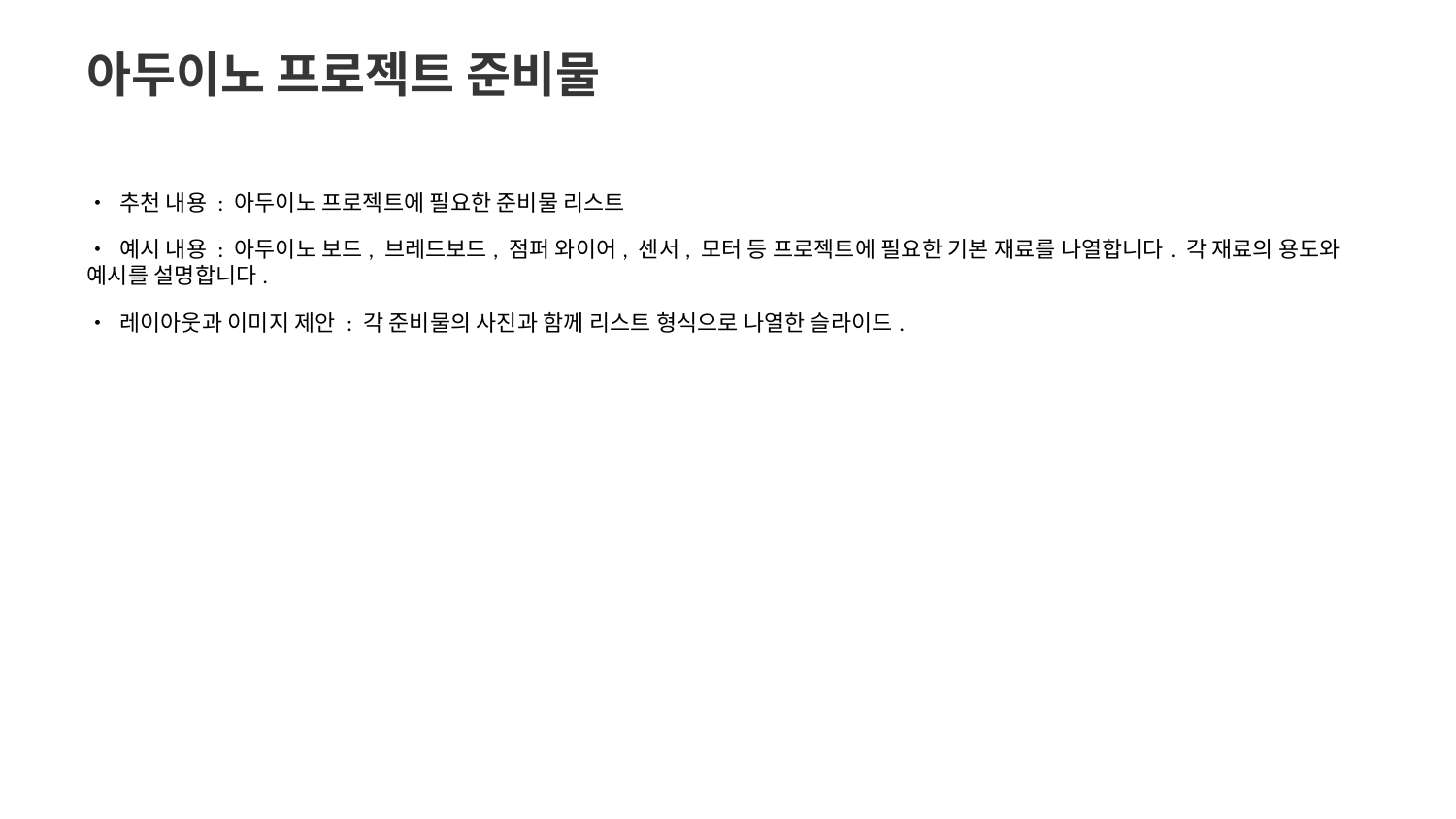

아두이노 프로젝트 준비물
• 추천 내용 : 아두이노 프로젝트에 필요한 준비물 리스트
• 예시 내용 : 아두이노 보드, 브레드보드, 점퍼 와이어, 센서, 모터 등 프로젝트에 필요한 기본 재료를 나열합니다. 각 재료의 용도와 예시를 설명합니다.
• 레이아웃과 이미지 제안 : 각 준비물의 사진과 함께 리스트 형식으로 나열한 슬라이드.